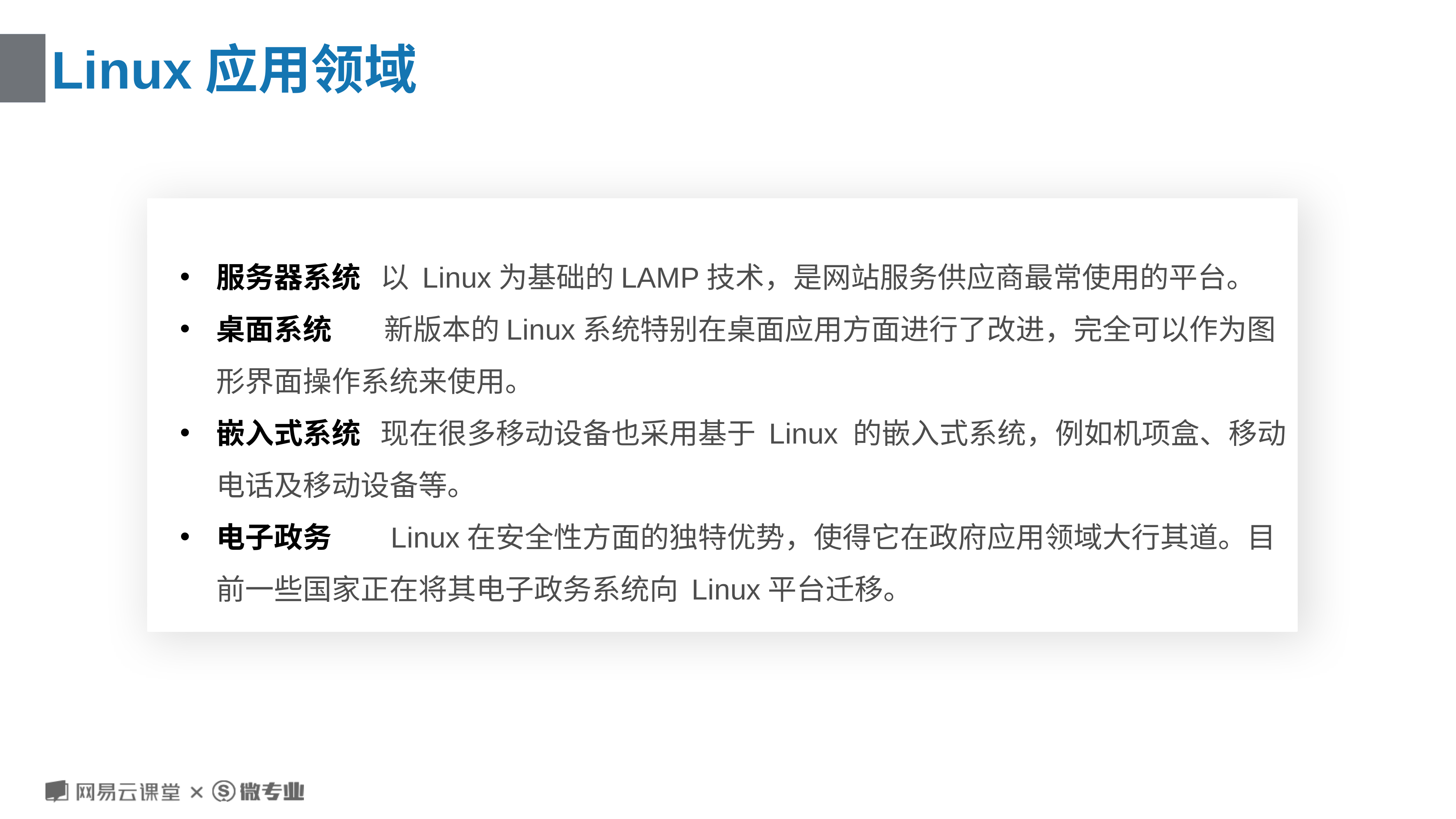

# Linux应用领域

服务器系统   以 Linux为基础的LAMP技术，是网站服务供应商最常使用的平台。
桌面系统        新版本的Linux系统特别在桌面应用方面进行了改进，完全可以作为图形界面操作系统来使用。
嵌入式系统   现在很多移动设备也采用基于 Linux 的嵌入式系统，例如机项盒、移动电话及移动设备等。
电子政务        Linux在安全性方面的独特优势，使得它在政府应用领域大行其道。目前一些国家正在将其电子政务系统向 Linux平台迁移。